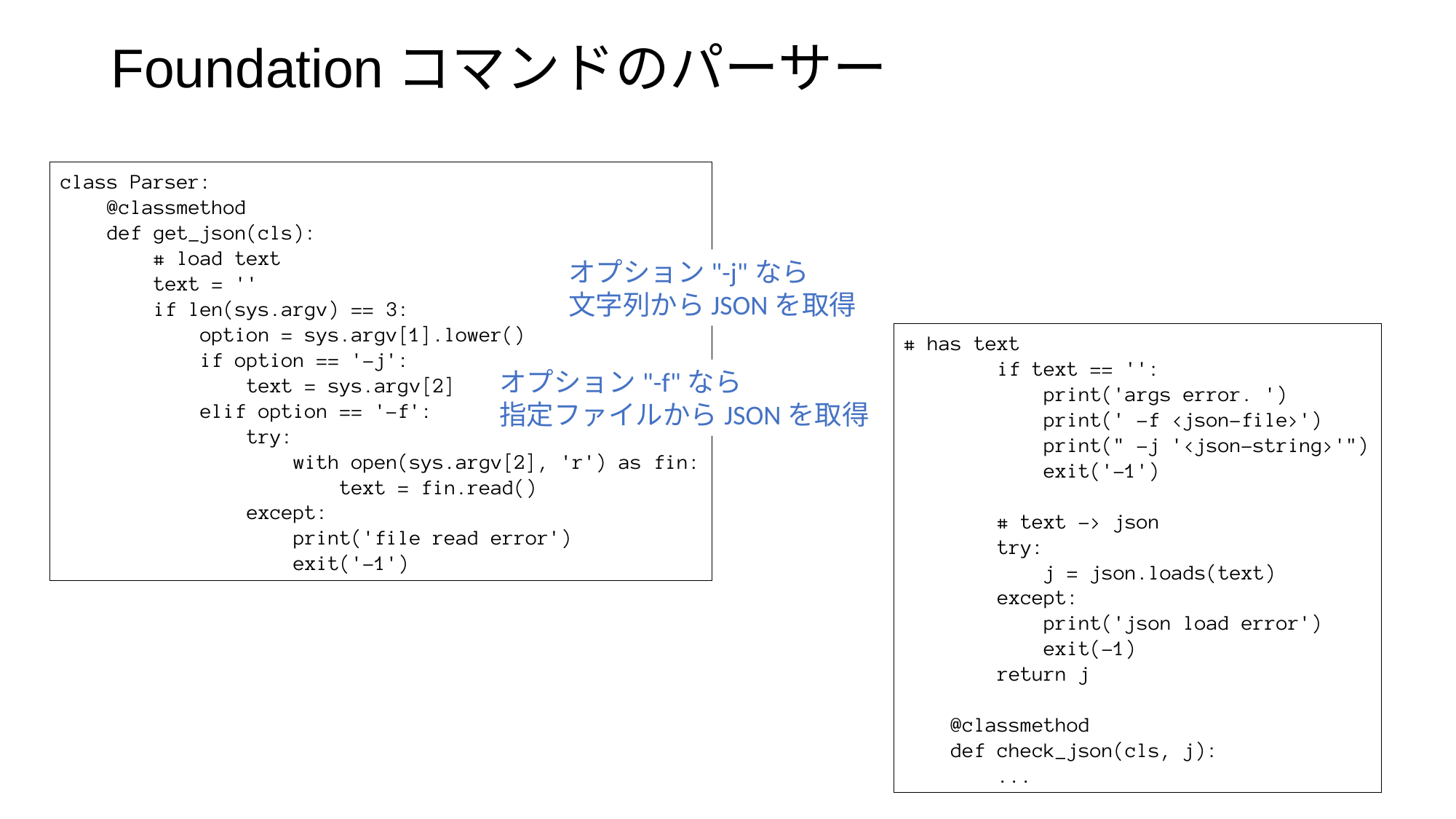

# Foundationコマンドのパーサー
class Parser:
    @classmethod
    def get_json(cls):
        # load text
        text = ''
        if len(sys.argv) == 3:
            option = sys.argv[1].lower()
            if option == '-j':
                text = sys.argv[2]
            elif option == '-f':
                try:
                    with open(sys.argv[2], 'r') as fin:
                        text = fin.read()
                except:
                    print('file read error')
                    exit('-1')
オプション"-j"なら
文字列からJSONを取得
# has text
        if text == '':
            print('args error. ')
            print(' -f <json-file>')
            print(" -j '<json-string>'")
            exit('-1')

        # text -> json
        try:
            j = json.loads(text)
        except:
            print('json load error')
            exit(-1)
        return j

    @classmethod
    def check_json(cls, j):
        ...
オプション"-f"なら
指定ファイルからJSONを取得